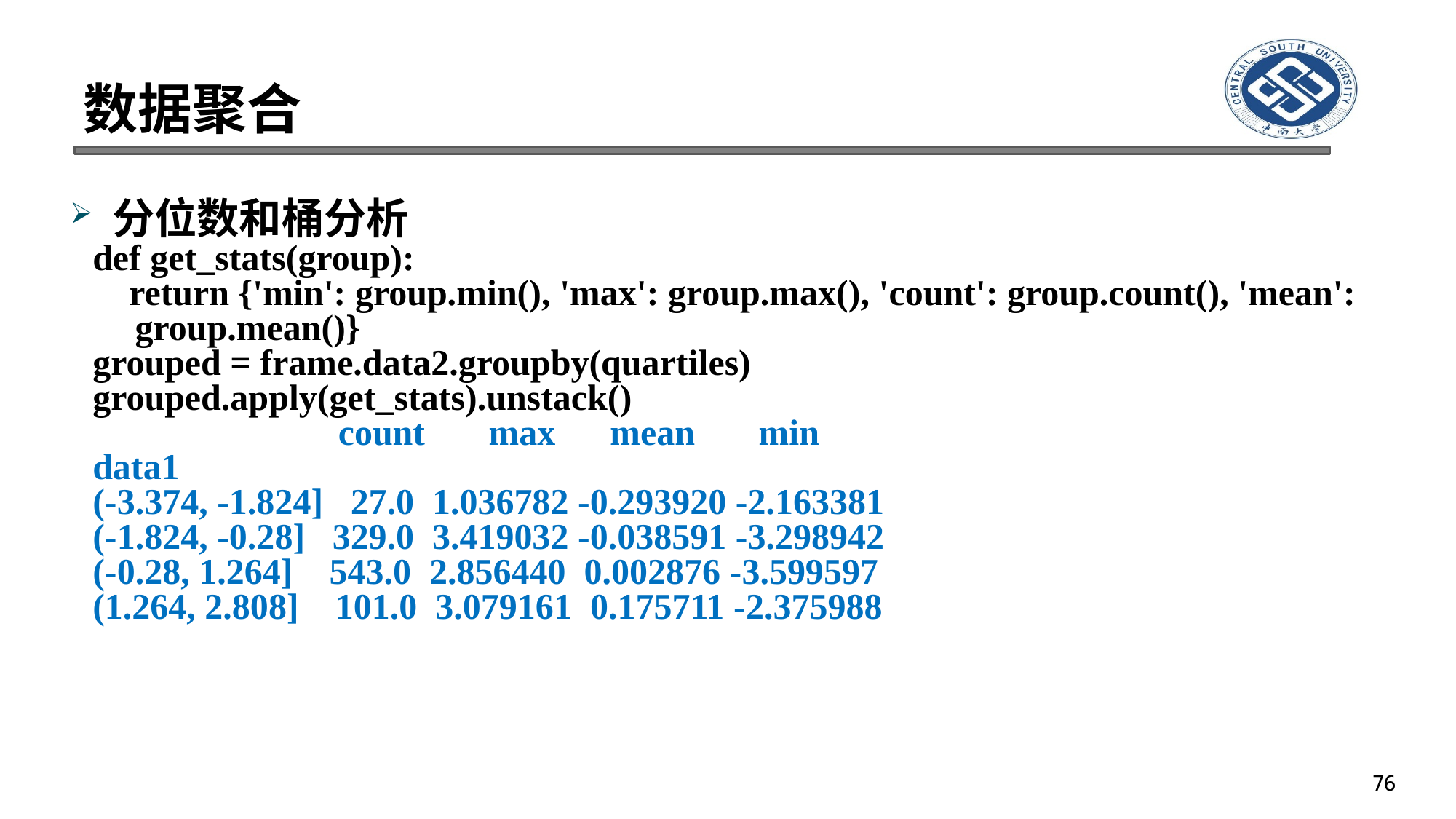

# 数据聚合
分位数和桶分析
def get_stats(group):
    return {'min': group.min(), 'max': group.max(), 'count': group.count(), 'mean': group.mean()}
grouped = frame.data2.groupby(quartiles)
grouped.apply(get_stats).unstack()
                           count       max      mean       min
data1
(-3.374, -1.824]   27.0  1.036782 -0.293920 -2.163381
(-1.824, -0.28]   329.0  3.419032 -0.038591 -3.298942
(-0.28, 1.264]    543.0  2.856440  0.002876 -3.599597
(1.264, 2.808]    101.0  3.079161  0.175711 -2.375988
76